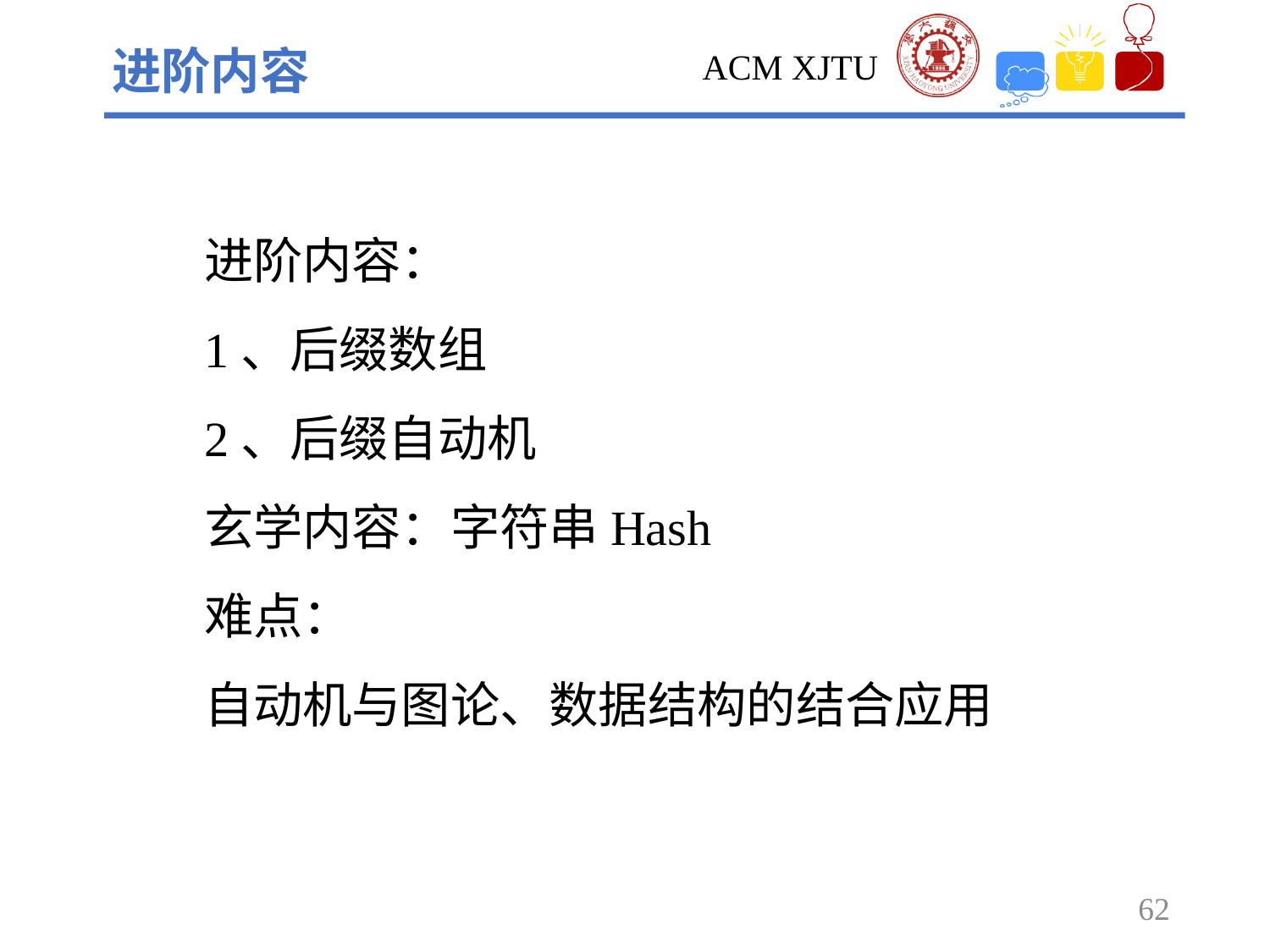

进阶内容
进阶内容：
1、后缀数组
2、后缀自动机
玄学内容：字符串Hash
难点：
自动机与图论、数据结构的结合应用
62